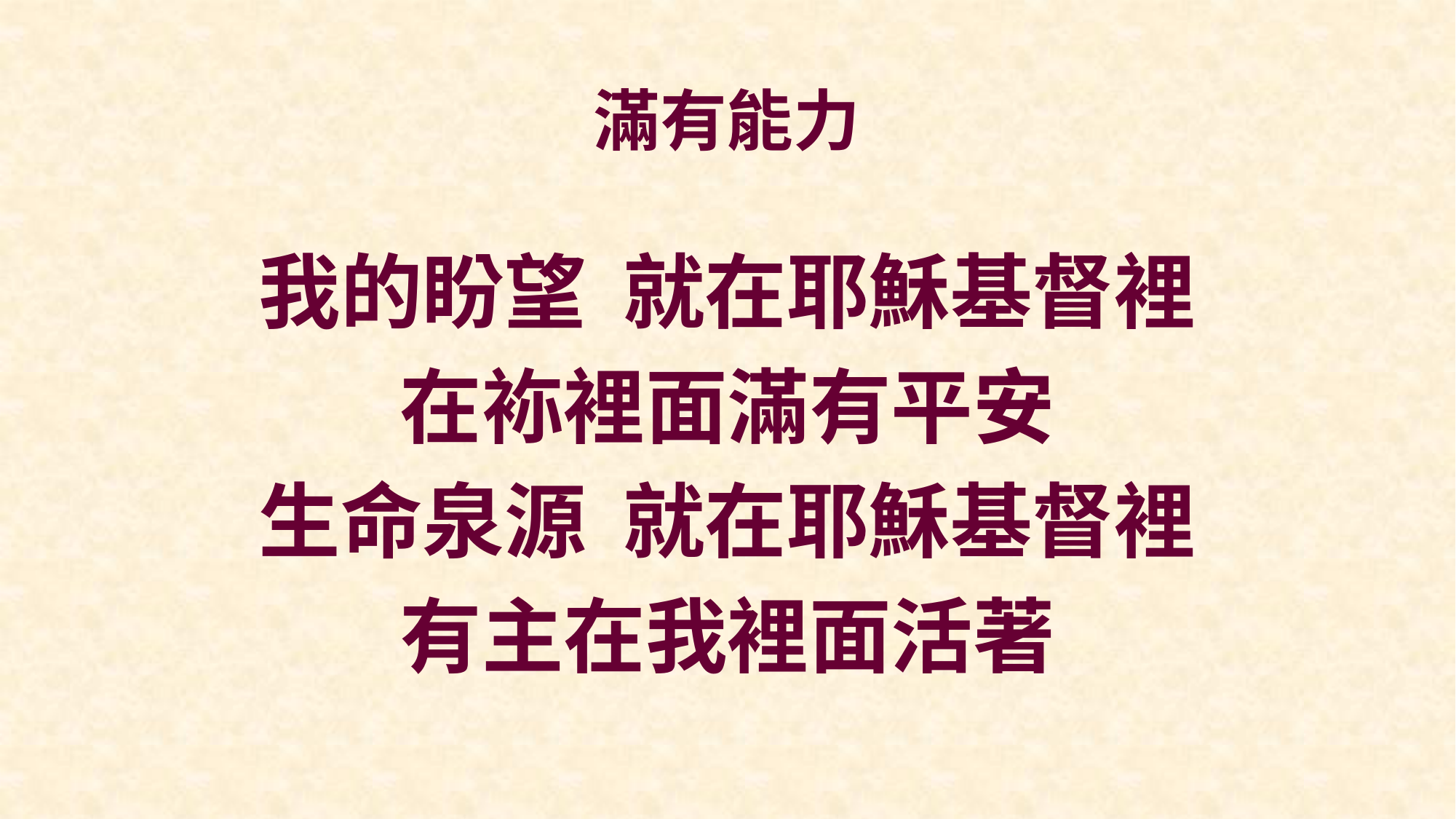

# 滿有能力
我的盼望  就在耶穌基督裡
在袮裡面滿有平安
生命泉源  就在耶穌基督裡
有主在我裡面活著